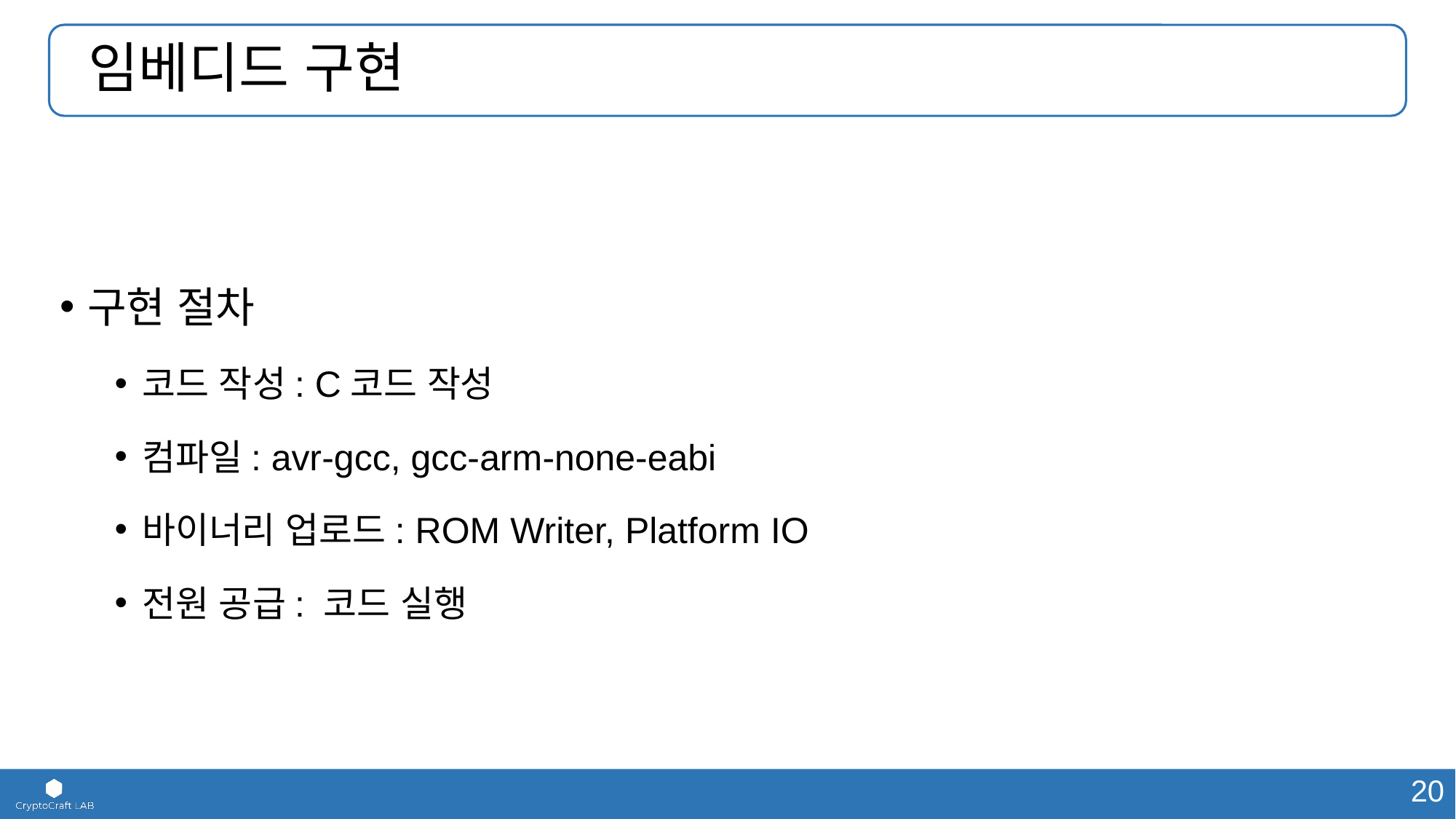

# 임베디드 구현
구현 절차
코드 작성: C코드 작성
컴파일: avr-gcc, gcc-arm-none-eabi
바이너리 업로드: ROM Writer, Platform IO
전원 공급: 코드 실행